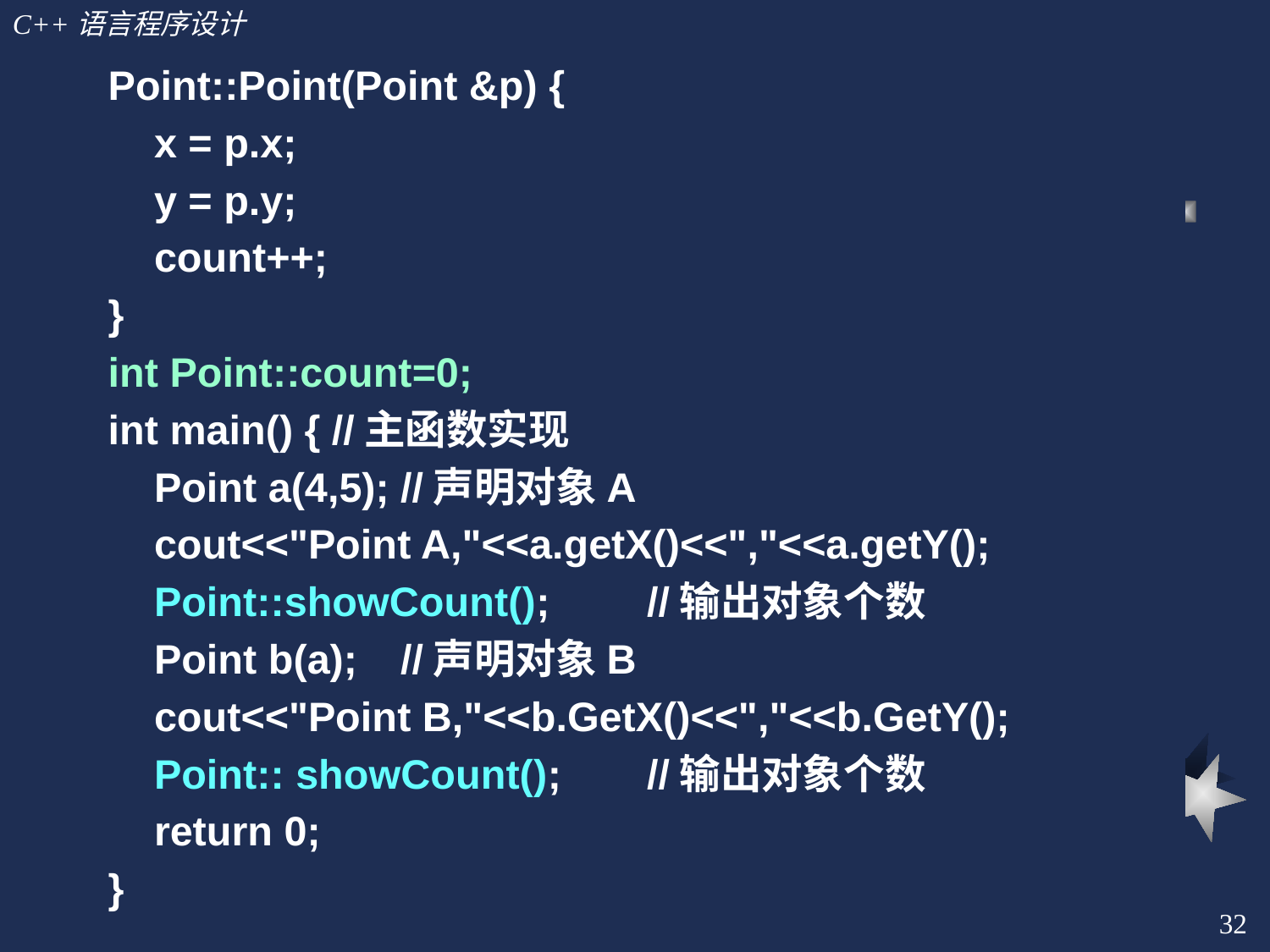

Point::Point(Point &p) {
	x = p.x;
	y = p.y;
	count++;
}
int Point::count=0;
int main() { //主函数实现
	Point a(4,5);	//声明对象A
	cout<<"Point A,"<<a.getX()<<","<<a.getY();
	Point::showCount();	//输出对象个数
	Point b(a);	//声明对象B
	cout<<"Point B,"<<b.GetX()<<","<<b.GetY();
	Point:: showCount();	//输出对象个数
	return 0;
}
32